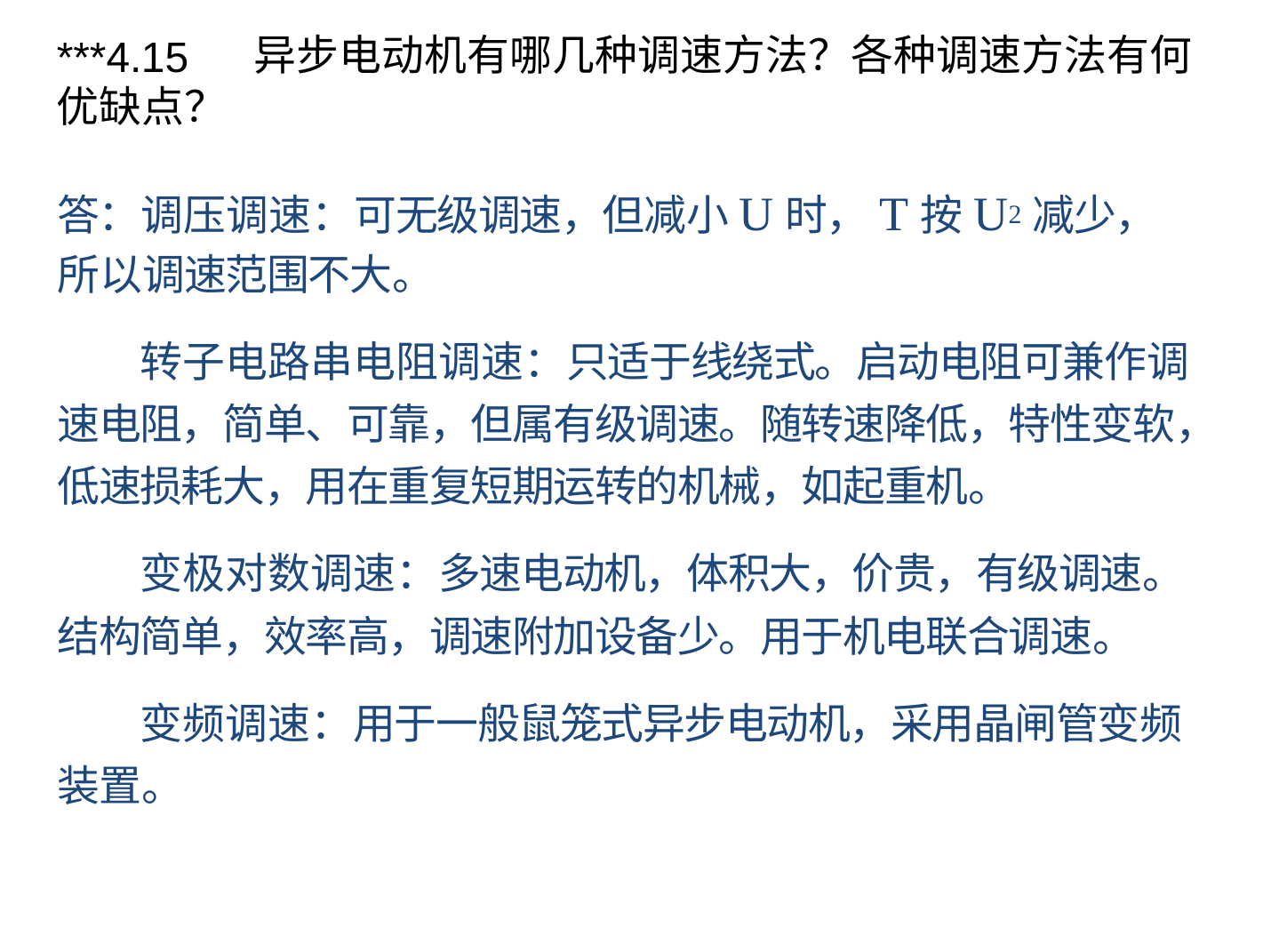

***4.15优缺点？
# 异步电动机有哪几种调速方法？各种调速方法有何
答：调压调速：可无级调速，但减小U时，T按U2减少，所以调速范围不大。
转子电路串电阻调速：只适于线绕式。启动电阻可兼作调速电阻，简单、可靠，但属有级调速。随转速降低，特性变软，低速损耗大，用在重复短期运转的机械，如起重机。
变极对数调速：多速电动机，体积大，价贵，有级调速。结构简单，效率高，调速附加设备少。用于机电联合调速。
变频调速：用于一般鼠笼式异步电动机，采用晶闸管变频装置。